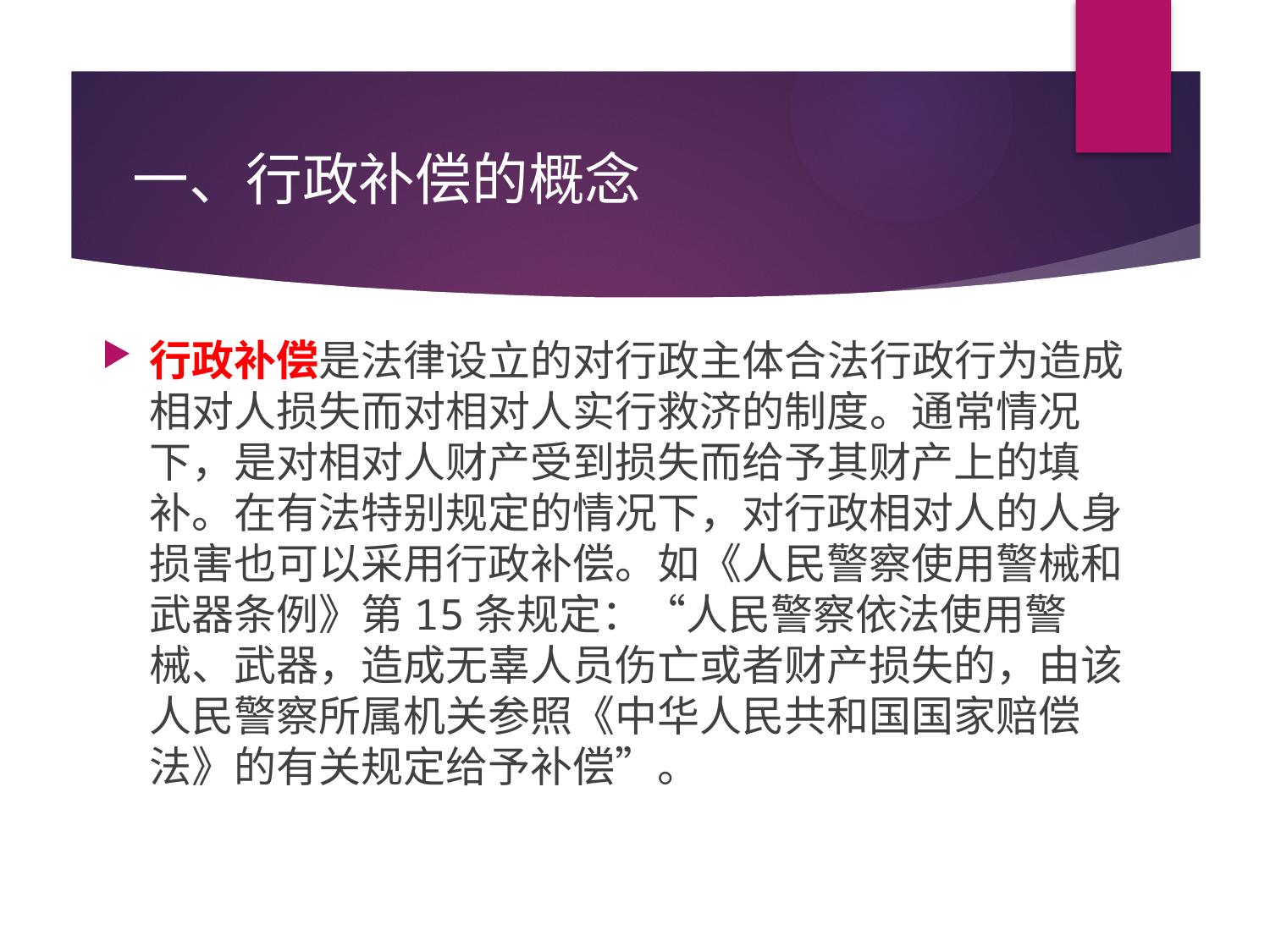

44
# 一、行政补偿的概念
行政补偿是法律设立的对行政主体合法行政行为造成相对人损失而对相对人实行救济的制度。通常情况下，是对相对人财产受到损失而给予其财产上的填补。在有法特别规定的情况下，对行政相对人的人身损害也可以采用行政补偿。如《人民警察使用警械和武器条例》第15条规定：“人民警察依法使用警械、武器，造成无辜人员伤亡或者财产损失的，由该人民警察所属机关参照《中华人民共和国国家赔偿法》的有关规定给予补偿”。